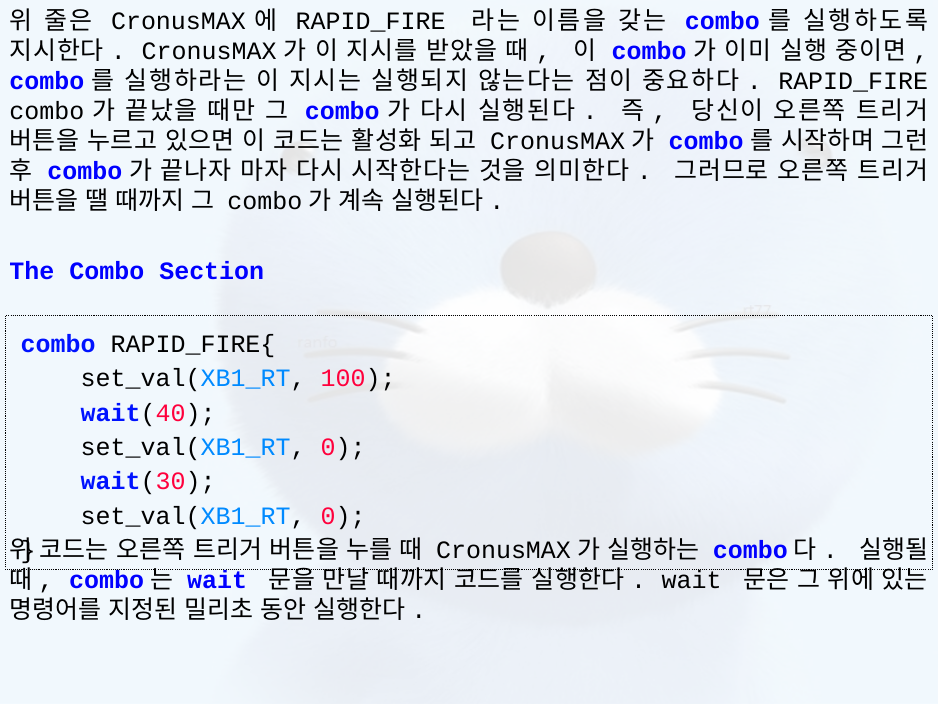

위 줄은 CronusMAX에 RAPID_FIRE 라는 이름을 갖는 combo를 실행하도록 지시한다. CronusMAX가 이 지시를 받았을 때, 이 combo가 이미 실행 중이면, combo를 실행하라는 이 지시는 실행되지 않는다는 점이 중요하다. RAPID_FIRE combo가 끝났을 때만 그 combo가 다시 실행된다. 즉, 당신이 오른쪽 트리거 버튼을 누르고 있으면 이 코드는 활성화 되고 CronusMAX가 combo를 시작하며 그런 후 combo가 끝나자 마자 다시 시작한다는 것을 의미한다. 그러므로 오른쪽 트리거 버튼을 땔 때까지 그 combo가 계속 실행된다.

The Combo Section

위 코드는 오른쪽 트리거 버튼을 누를 때 CronusMAX가 실행하는 combo다. 실행될 때, combo는 wait 문을 만날 때까지 코드를 실행한다. wait 문은 그 위에 있는 명령어를 지정된 밀리초 동안 실행한다.

combo RAPID_FIRE{
    set_val(XB1_RT, 100);
    wait(40);
    set_val(XB1_RT, 0);
    wait(30);
    set_val(XB1_RT, 0);
}